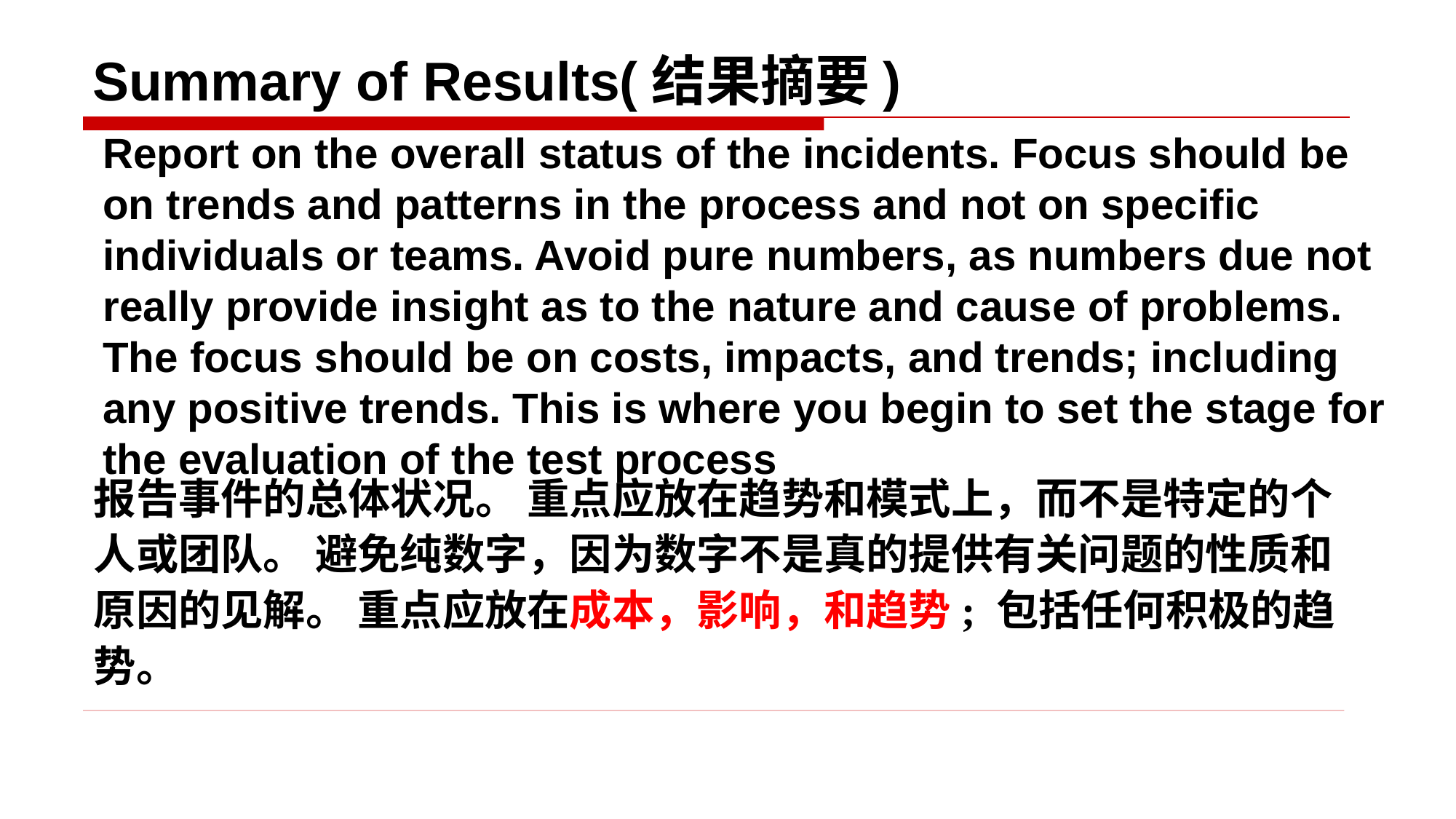

# Summary of Results(结果摘要)
Report on the overall status of the incidents. Focus should be on trends and patterns in the process and not on specific individuals or teams. Avoid pure numbers, as numbers due not really provide insight as to the nature and cause of problems. The focus should be on costs, impacts, and trends; including any positive trends. This is where you begin to set the stage for the evaluation of the test process
报告事件的总体状况。 重点应放在趋势和模式上，而不是特定的个人或团队。 避免纯数字，因为数字不是真的提供有关问题的性质和原因的见解。 重点应放在成本，影响，和趋势; 包括任何积极的趋势。